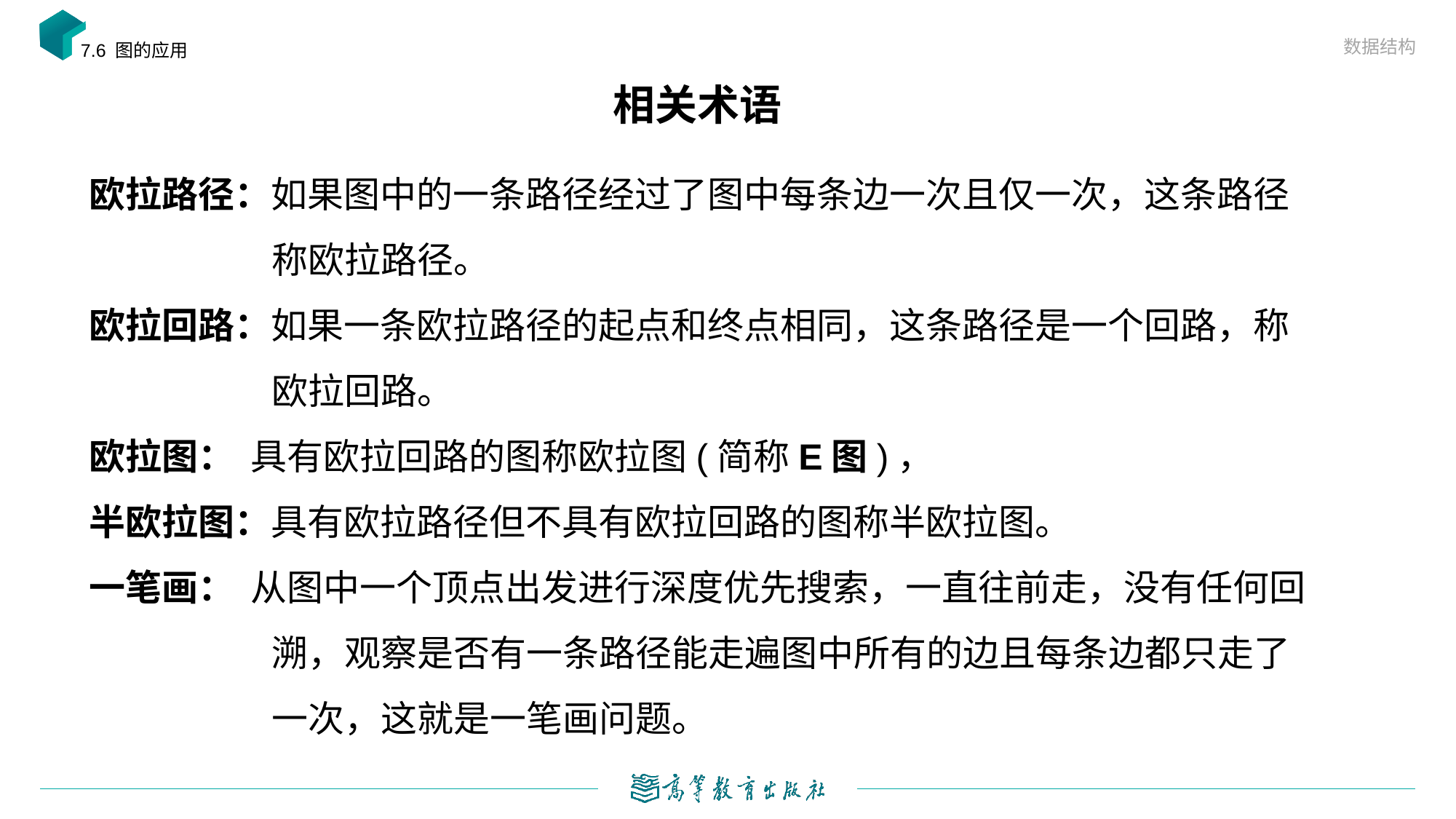

数据结构
7.6 图的应用

# 相关术语
欧拉路径：如果图中的一条路径经过了图中每条边一次且仅一次，这条路径称欧拉路径。
欧拉回路：如果一条欧拉路径的起点和终点相同，这条路径是一个回路，称欧拉回路。
欧拉图：  具有欧拉回路的图称欧拉图(简称E图)，
半欧拉图：具有欧拉路径但不具有欧拉回路的图称半欧拉图。
一笔画：  从图中一个顶点出发进行深度优先搜索，一直往前走，没有任何回溯，观察是否有一条路径能走遍图中所有的边且每条边都只走了一次，这就是一笔画问题。